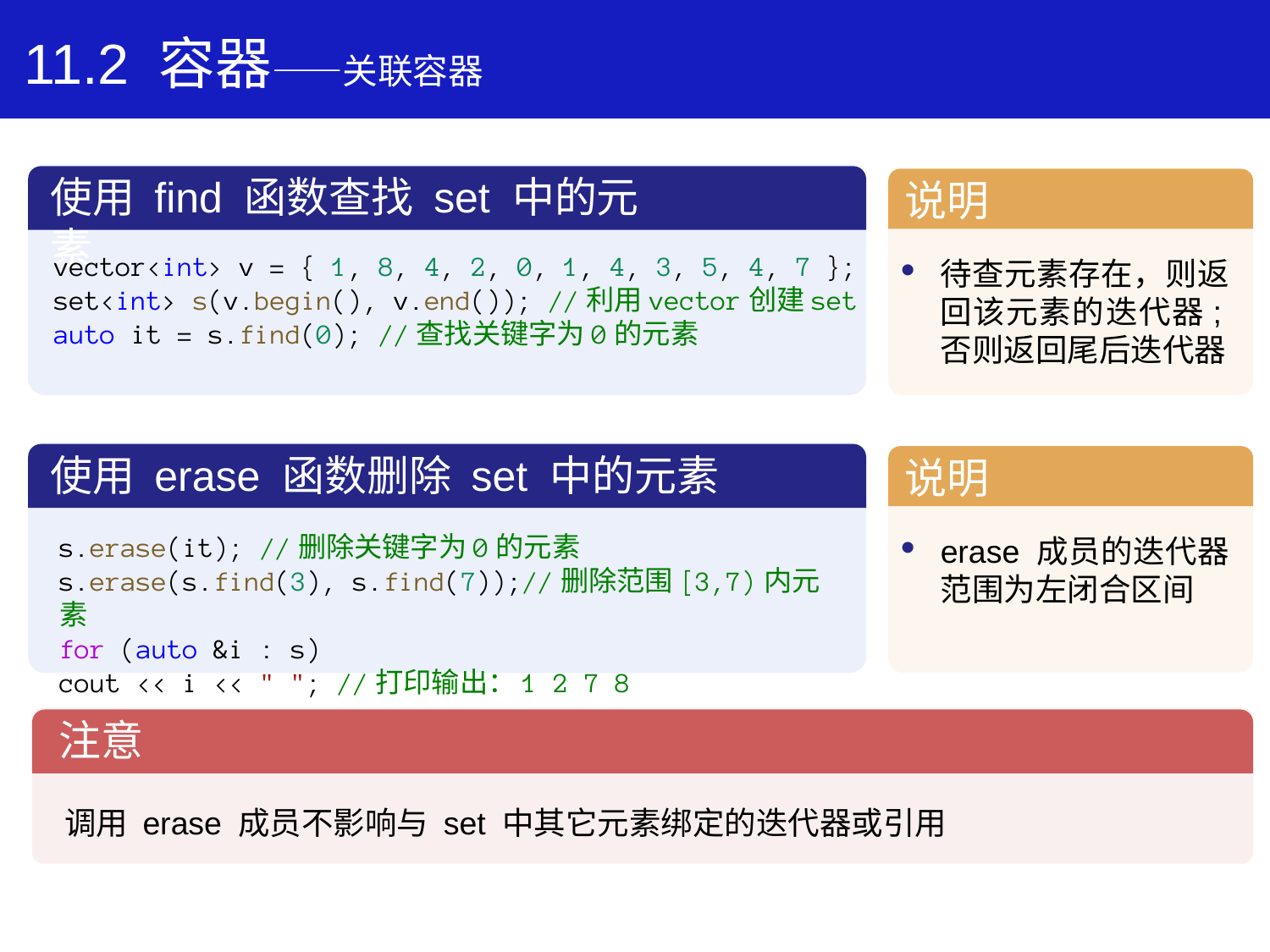

11.2 容器——关联容器
使用 find 函数查找 set 中的元素

说明

vector<int> v = { 1, 8, 4, 2, 0, 1, 4, 3, 5, 4, 7 };
set<int> s(v.begin(), v.end()); //利用vector创建set
auto it = s.find(0); //查找关键字为0的元素
待查元素存在，则返回该元素的迭代器;否则返回尾后迭代器
使用 erase 函数删除 set 中的元素

说明

s.erase(it); //删除关键字为0的元素
s.erase(s.find(3), s.find(7));//删除范围[3,7)内元素
for (auto &i : s)
cout << i << " "; //打印输出：1 2 7 8
erase 成员的迭代器范围为左闭合区间
注意

调用 erase 成员不影响与 set 中其它元素绑定的迭代器或引用
32